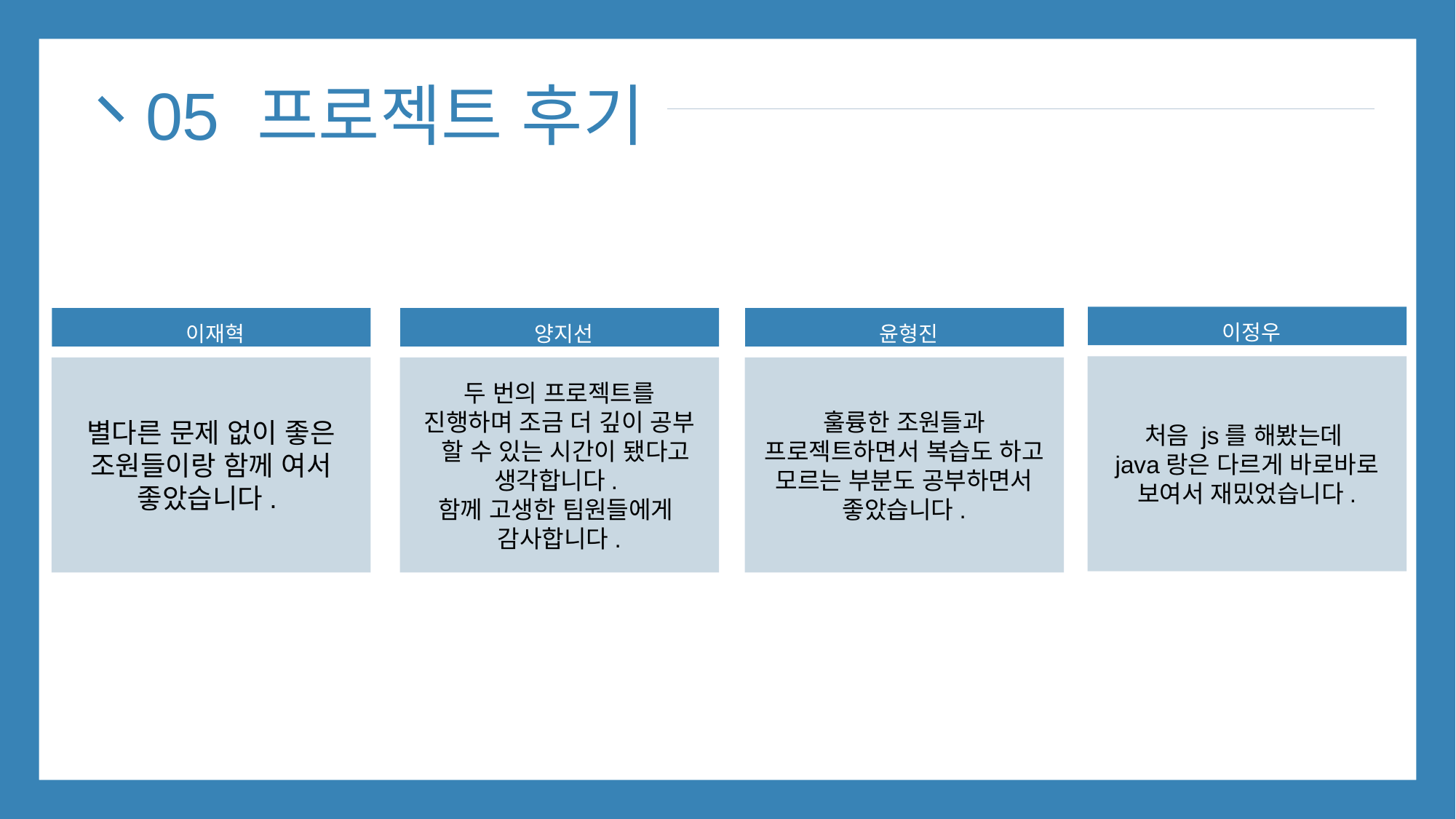

05
# 프로젝트 후기
이정우

처음 js를 해봤는데
java랑은 다르게 바로바로 보여서 재밌었습니다.
이재혁

별다른 문제 없이 좋은 조원들이랑 함께 여서 좋았습니다.
양지선

두 번의 프로젝트를
진행하며 조금 더 깊이 공부
 할 수 있는 시간이 됐다고 생각합니다.
함께 고생한 팀원들에게
감사합니다.
윤형진

훌륭한 조원들과 프로젝트하면서 복습도 하고 모르는 부분도 공부하면서 좋았습니다.